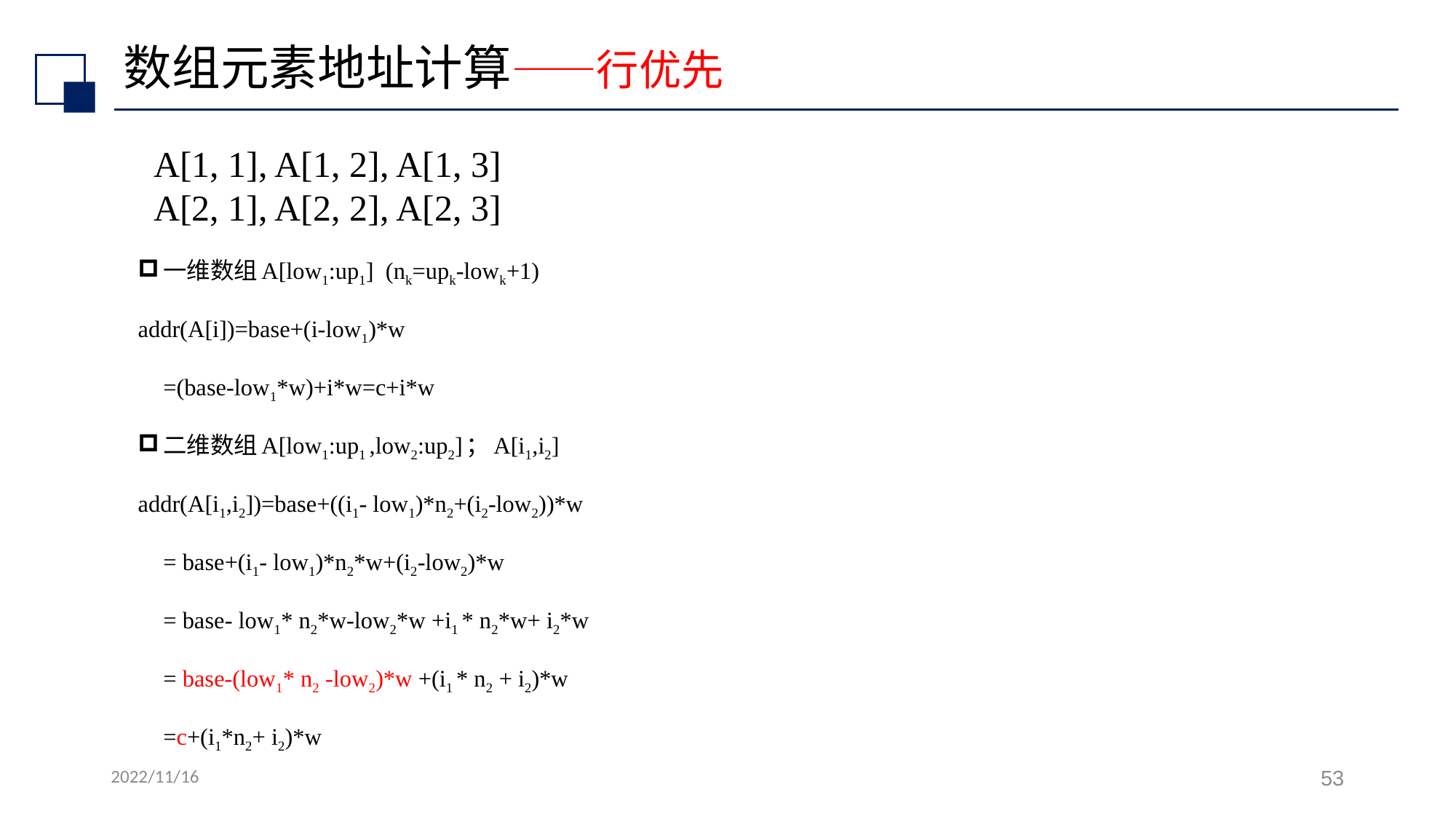

# 数组元素地址计算——行优先
A[1, 1], A[1, 2], A[1, 3]
A[2, 1], A[2, 2], A[2, 3]
一维数组A[low1:up1]  (nk=upk-lowk+1)
addr(A[i])=base+(i-low1)*w
	=(base-low1*w)+i*w=c+i*w
二维数组A[low1:up1 ,low2:up2]；A[i1,i2]
addr(A[i1,i2])=base+((i1- low1)*n2+(i2-low2))*w
	= base+(i1- low1)*n2*w+(i2-low2)*w
	= base- low1* n2*w-low2*w +i1 * n2*w+ i2*w
	= base-(low1* n2 -low2)*w +(i1 * n2 + i2)*w
	=c+(i1*n2+ i2)*w
2022/11/16
53